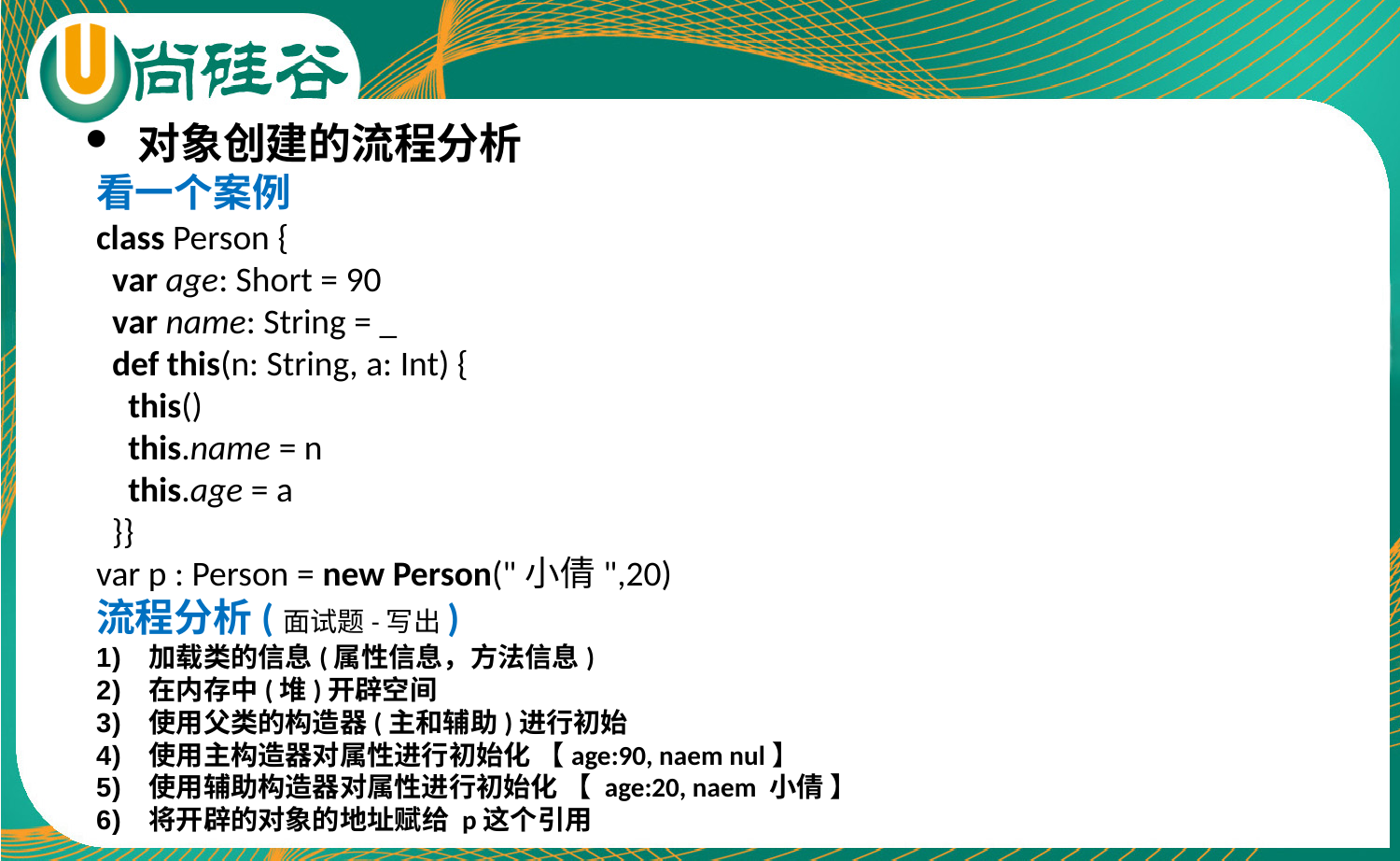

对象创建的流程分析
看一个案例
class Person {
  var age: Short = 90
  var name: String = _
  def this(n: String, a: Int) {
    this()
    this.name = n
    this.age = a
  }}
var p : Person = new Person("小倩",20)
流程分析(面试题-写出)
加载类的信息(属性信息，方法信息)
在内存中(堆)开辟空间
使用父类的构造器(主和辅助)进行初始
使用主构造器对属性进行初始化 【age:90, naem nul】
使用辅助构造器对属性进行初始化 【 age:20, naem 小倩 】
将开辟的对象的地址赋给 p这个引用